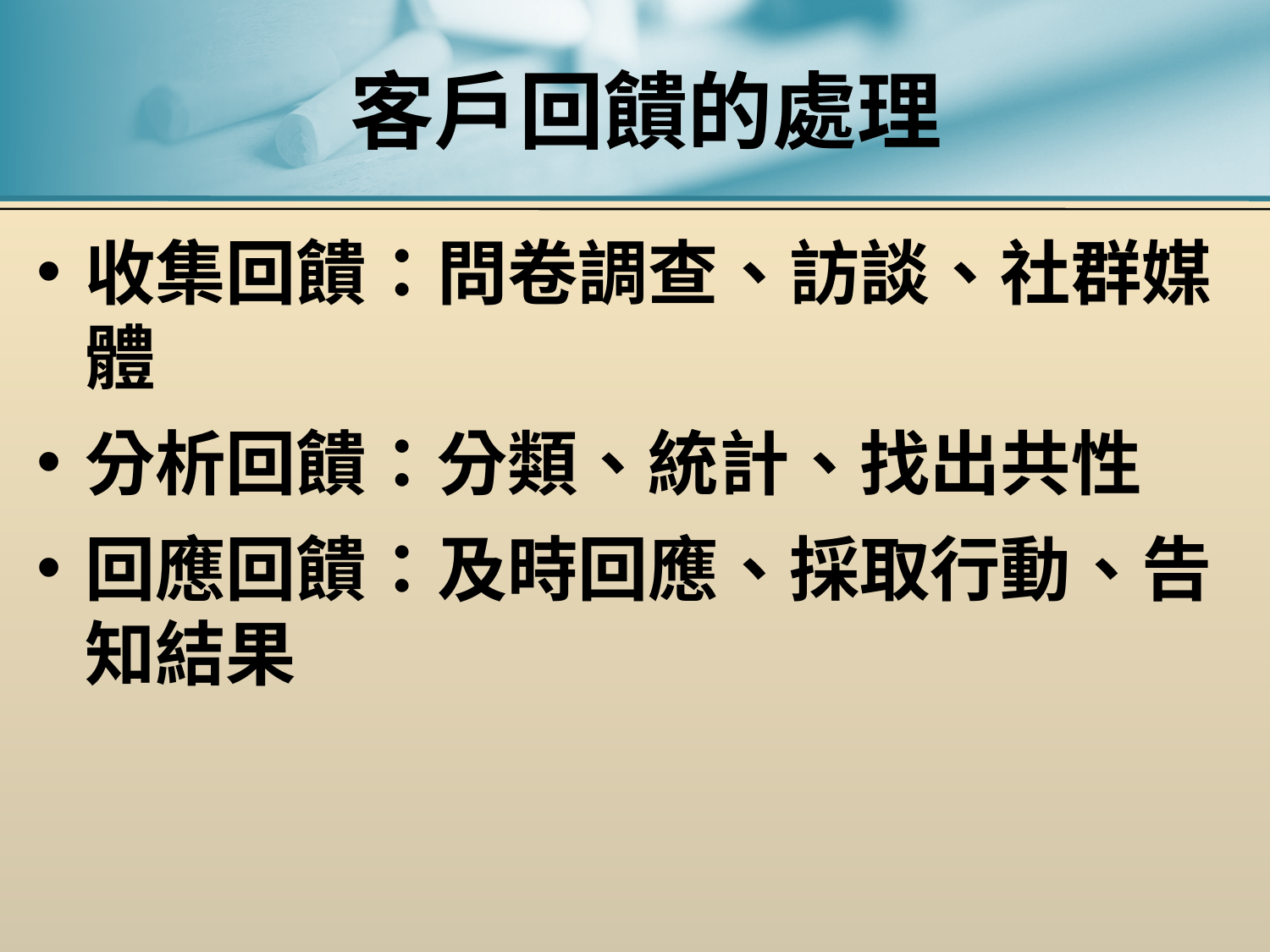

# 客戶回饋的處理
收集回饋：問卷調查、訪談、社群媒體
分析回饋：分類、統計、找出共性
回應回饋：及時回應、採取行動、告知結果